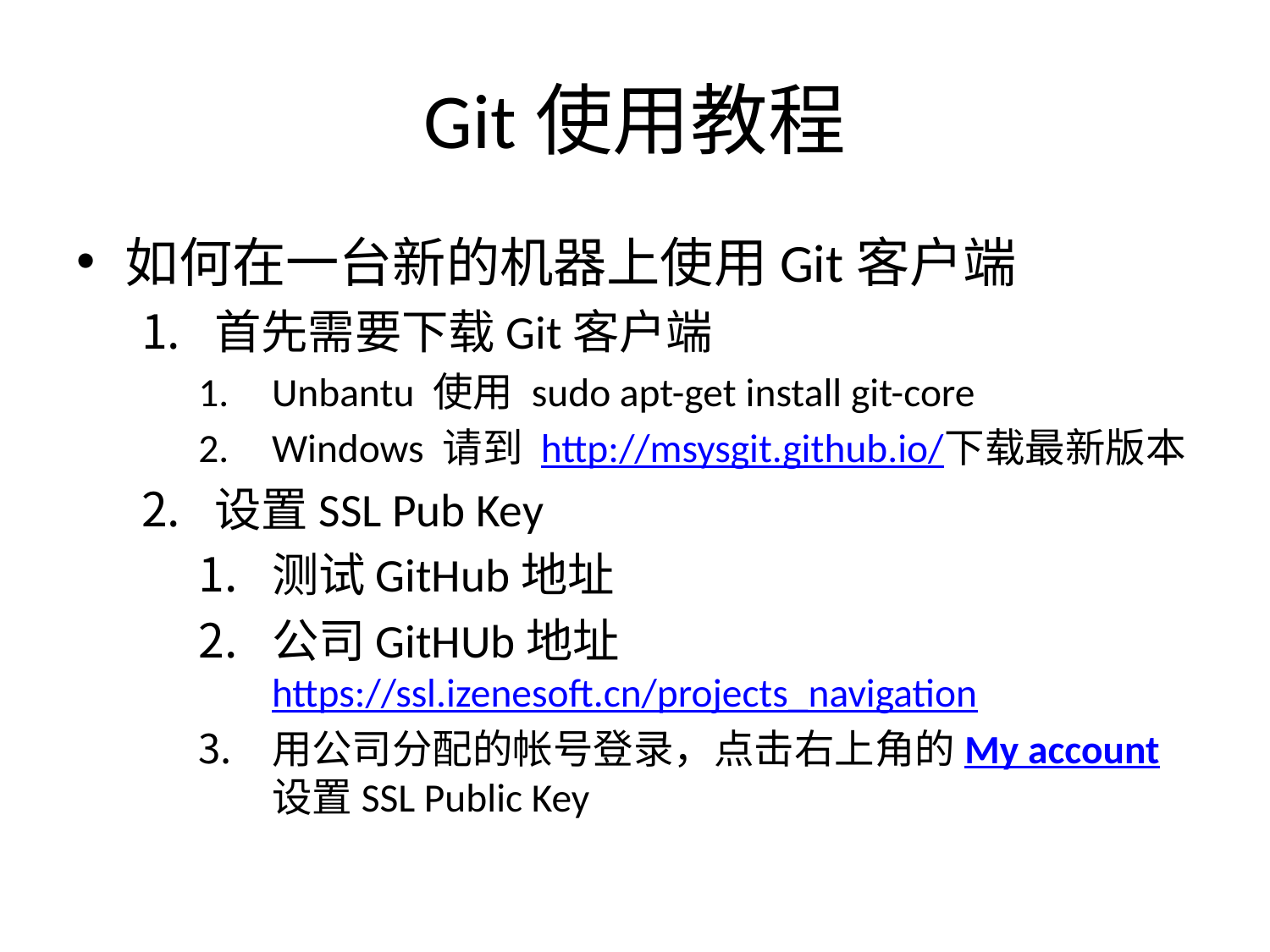

# Git使用教程
如何在一台新的机器上使用Git客户端
首先需要下载Git客户端
Unbantu 使用 sudo apt-get install git-core
Windows 请到 http://msysgit.github.io/下载最新版本
设置SSL Pub Key
测试GitHub地址
公司GitHUb地址https://ssl.izenesoft.cn/projects_navigation
用公司分配的帐号登录，点击右上角的My account设置SSL Public Key